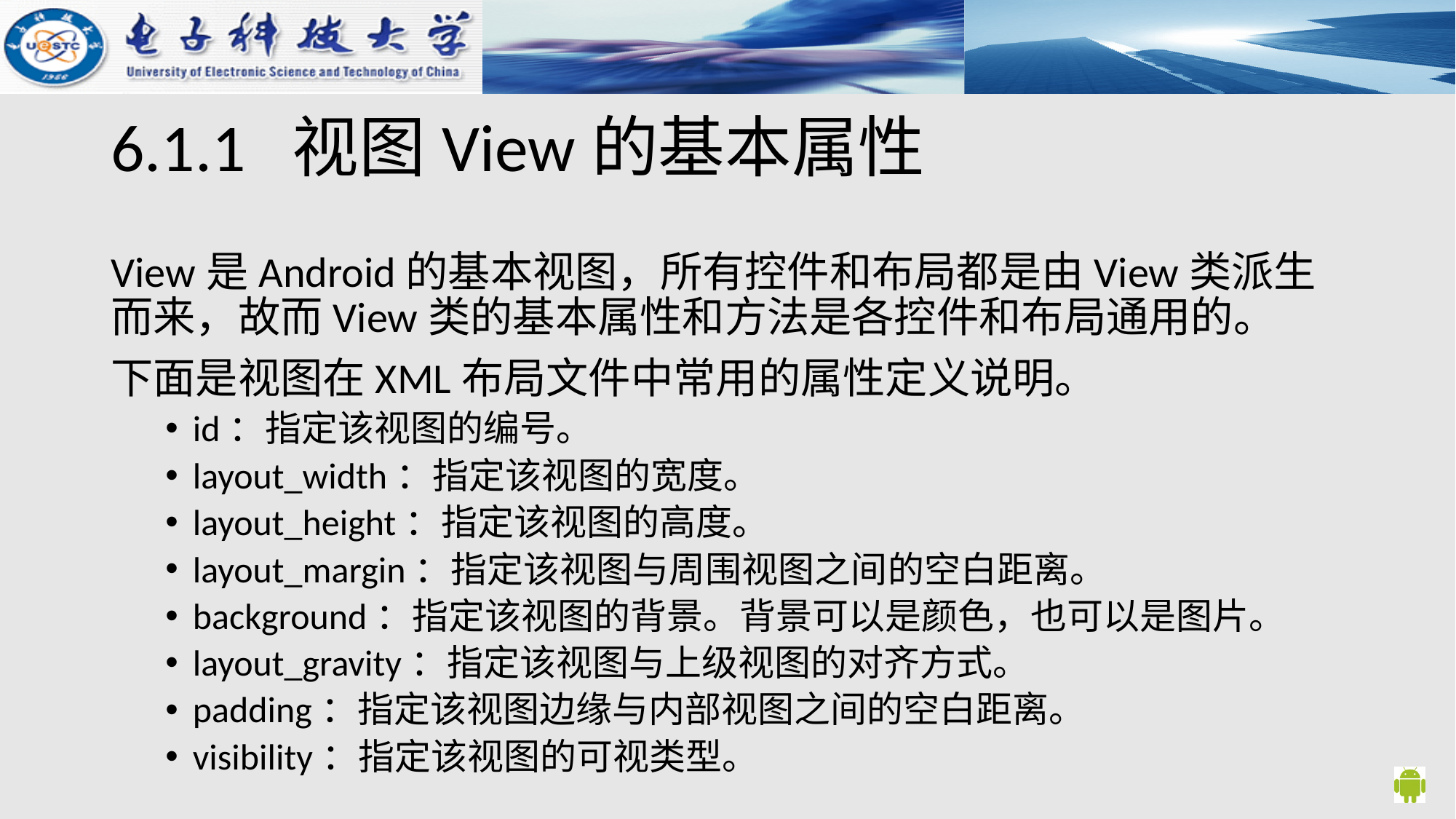

# 6.1.1  视图View的基本属性
View是Android的基本视图，所有控件和布局都是由View类派生而来，故而View类的基本属性和方法是各控件和布局通用的。
下面是视图在XML布局文件中常用的属性定义说明。
id：指定该视图的编号。
layout_width：指定该视图的宽度。
layout_height：指定该视图的高度。
layout_margin：指定该视图与周围视图之间的空白距离。
background：指定该视图的背景。背景可以是颜色，也可以是图片。
layout_gravity：指定该视图与上级视图的对齐方式。
padding：指定该视图边缘与内部视图之间的空白距离。
visibility：指定该视图的可视类型。